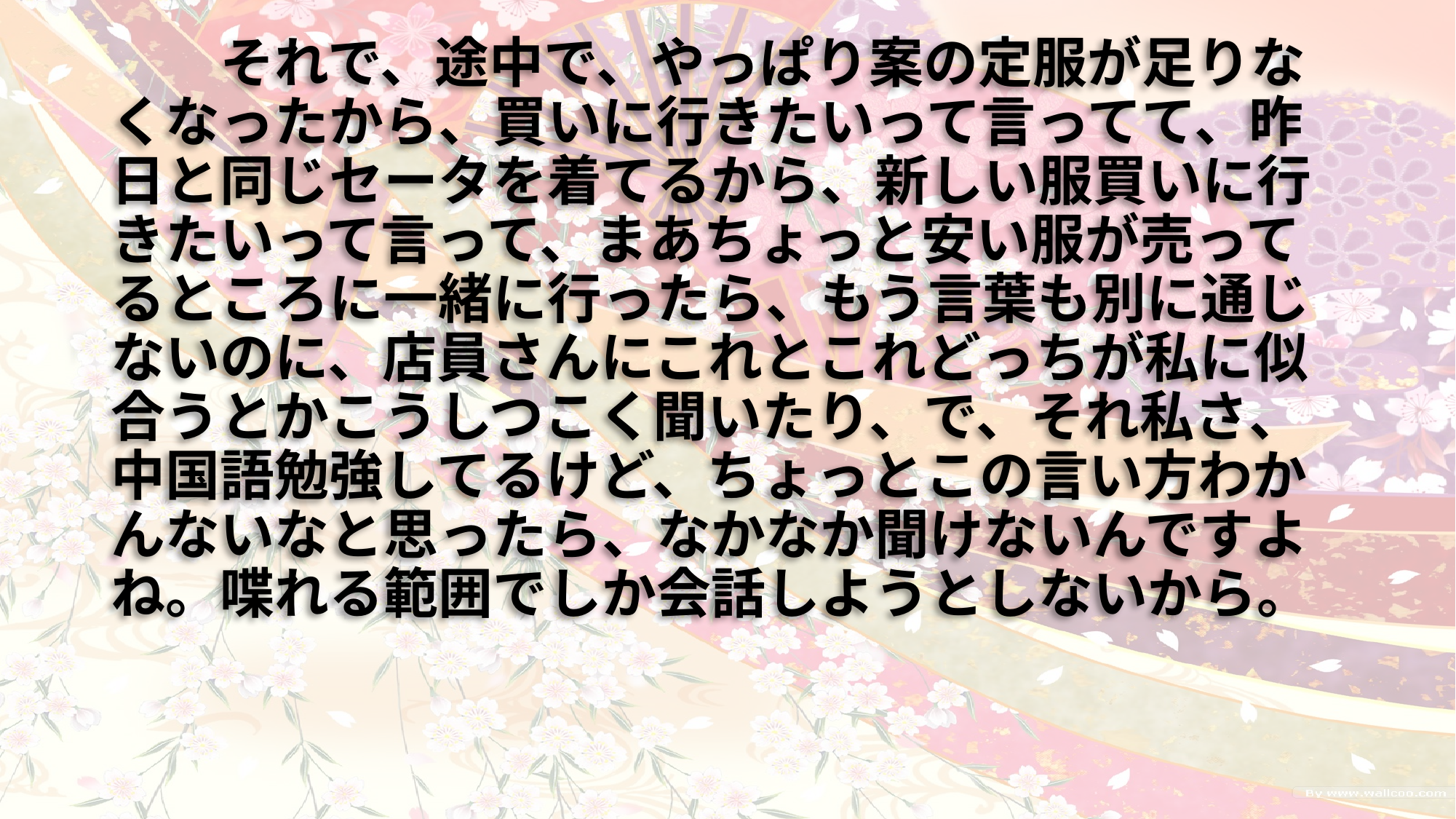

それで、途中で、やっぱり案の定服が足りなくなったから、買いに行きたいって言ってて、昨日と同じセータを着てるから、新しい服買いに行きたいって言って、まあちょっと安い服が売ってるところに一緒に行ったら、もう言葉も別に通じないのに、店員さんにこれとこれどっちが私に似合うとかこうしつこく聞いたり、で、それ私さ、中国語勉強してるけど、ちょっとこの言い方わかんないなと思ったら、なかなか聞けないんですよね。喋れる範囲でしか会話しようとしないから。